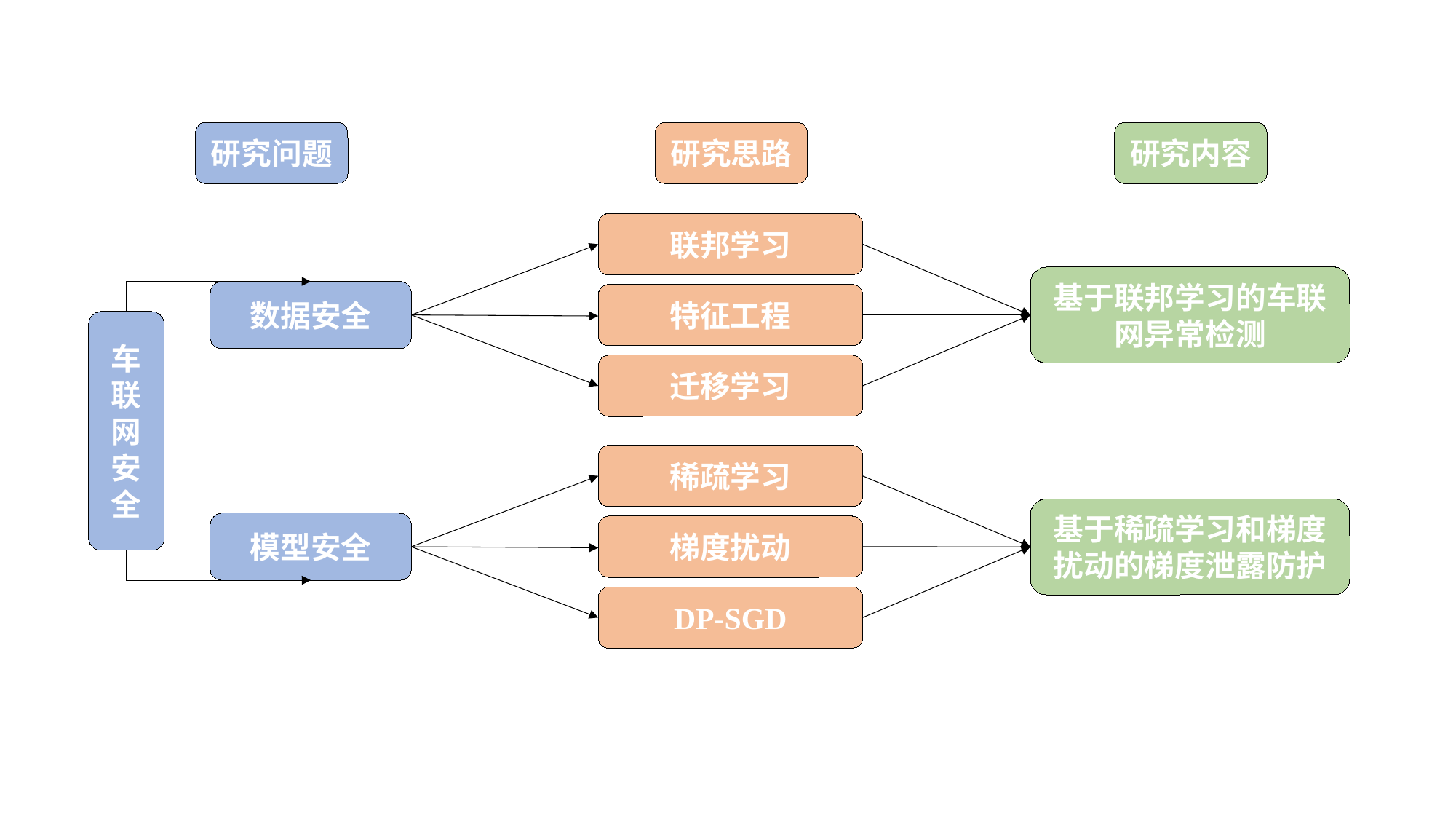

研究问题
研究思路
研究内容
联邦学习
基于联邦学习的车联网异常检测
数据安全
特征工程
车联网安全
迁移学习
稀疏学习
基于稀疏学习和梯度扰动的梯度泄露防护
模型安全
梯度扰动
DP-SGD